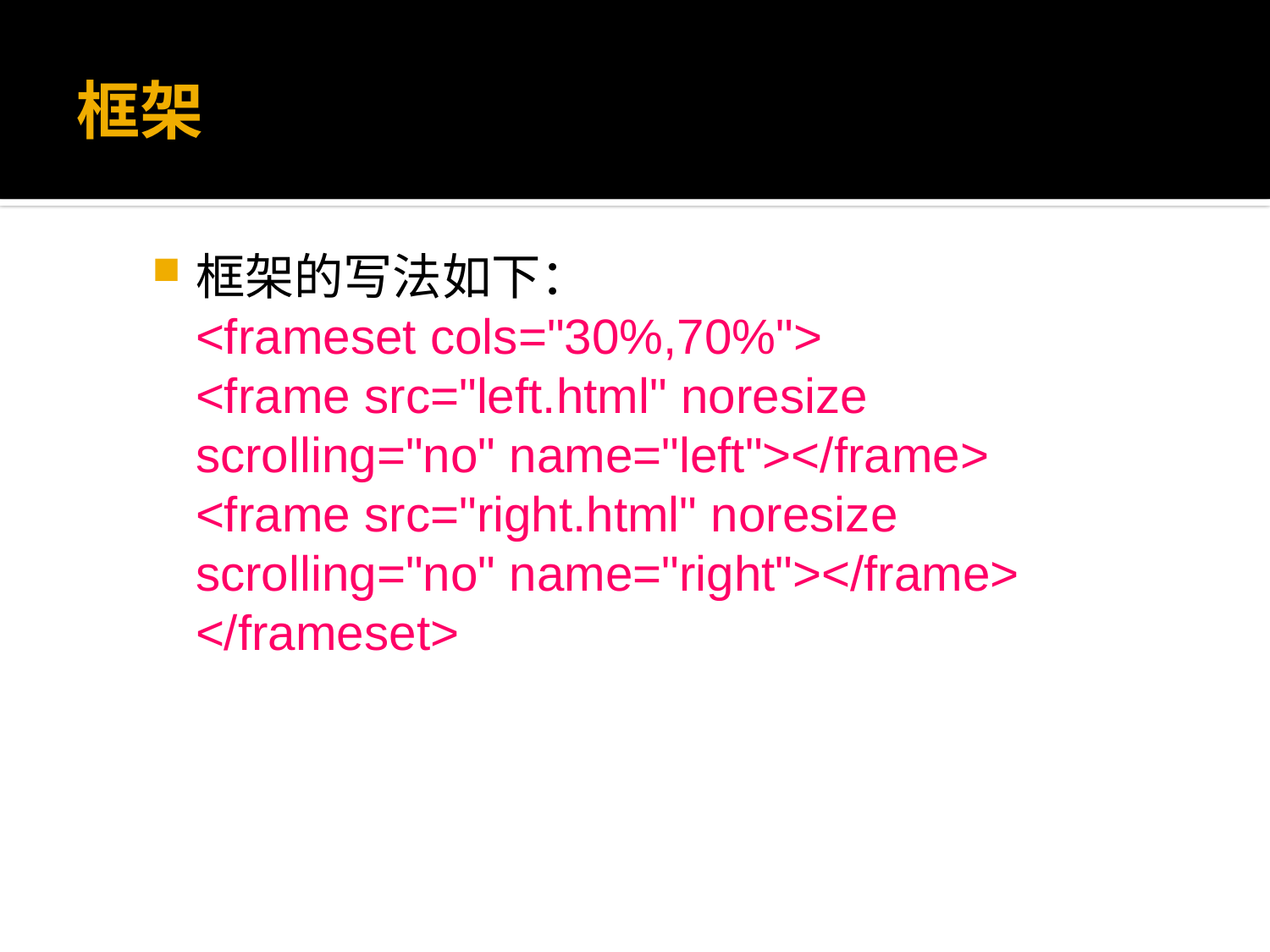

# 框架
框架的写法如下：
	<frameset cols="30%,70%">
	<frame src="left.html" noresize scrolling="no" name="left"></frame>
	<frame src="right.html" noresize scrolling="no" name="right"></frame>
	</frameset>